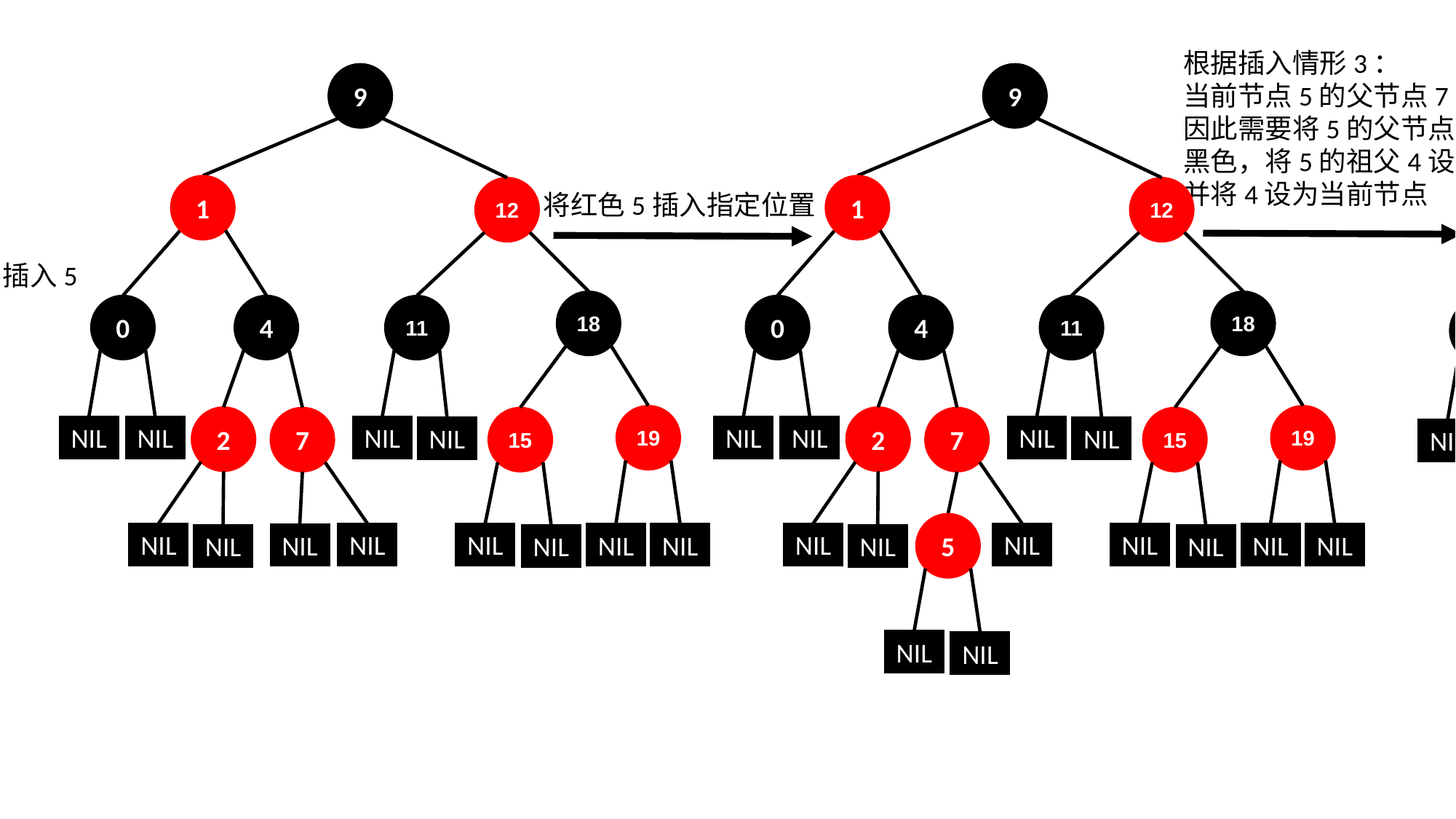

根据插入情形3：
当前节点4的父节点1和叔节点12是红色，
因此需要将4的父节点1和叔节点12
设为黑色，将4的祖父9设为红色，
并将9设为当前节点，由于9已经
是根节点，所以直接再将
其变为黑色
根据插入情形3：
当前节点5的父节点7和叔节点2是红色，
因此需要将5的父节点7和叔节点2设为
黑色，将5的祖父4设为红色，
并将4设为当前节点
9
9
9
9
1
1
12
12
1
1
12
12
将红色5插入指定位置
插入5
18
18
18
18
0
4
0
4
11
11
0
4
0
4
11
11
19
19
2
2
15
15
7
7
19
19
2
2
15
15
7
7
NIL
NIL
NIL
NIL
NIL
NIL
NIL
NIL
NIL
NIL
NIL
NIL
NIL
NIL
NIL
NIL
5
5
5
NIL
NIL
NIL
NIL
NIL
NIL
NIL
NIL
NIL
NIL
NIL
NIL
NIL
NIL
NIL
NIL
NIL
NIL
NIL
NIL
NIL
NIL
NIL
NIL
NIL
NIL
NIL
NIL
NIL
NIL
NIL
NIL
NIL
NIL
NIL